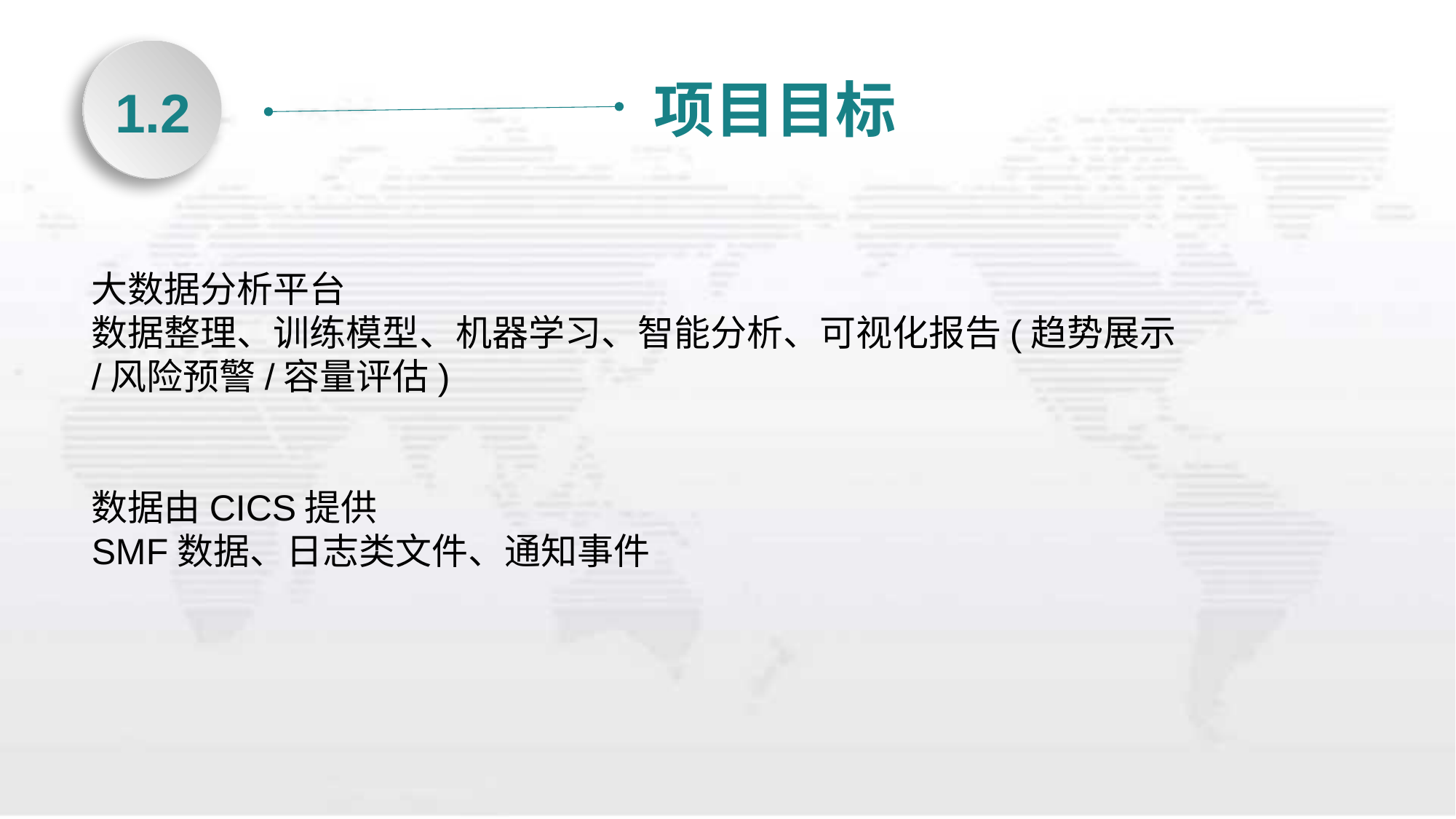

项目目标
1.2
大数据分析平台
数据整理、训练模型、机器学习、智能分析、可视化报告(趋势展示/风险预警/容量评估)

数据由CICS提供
SMF数据、日志类文件、通知事件